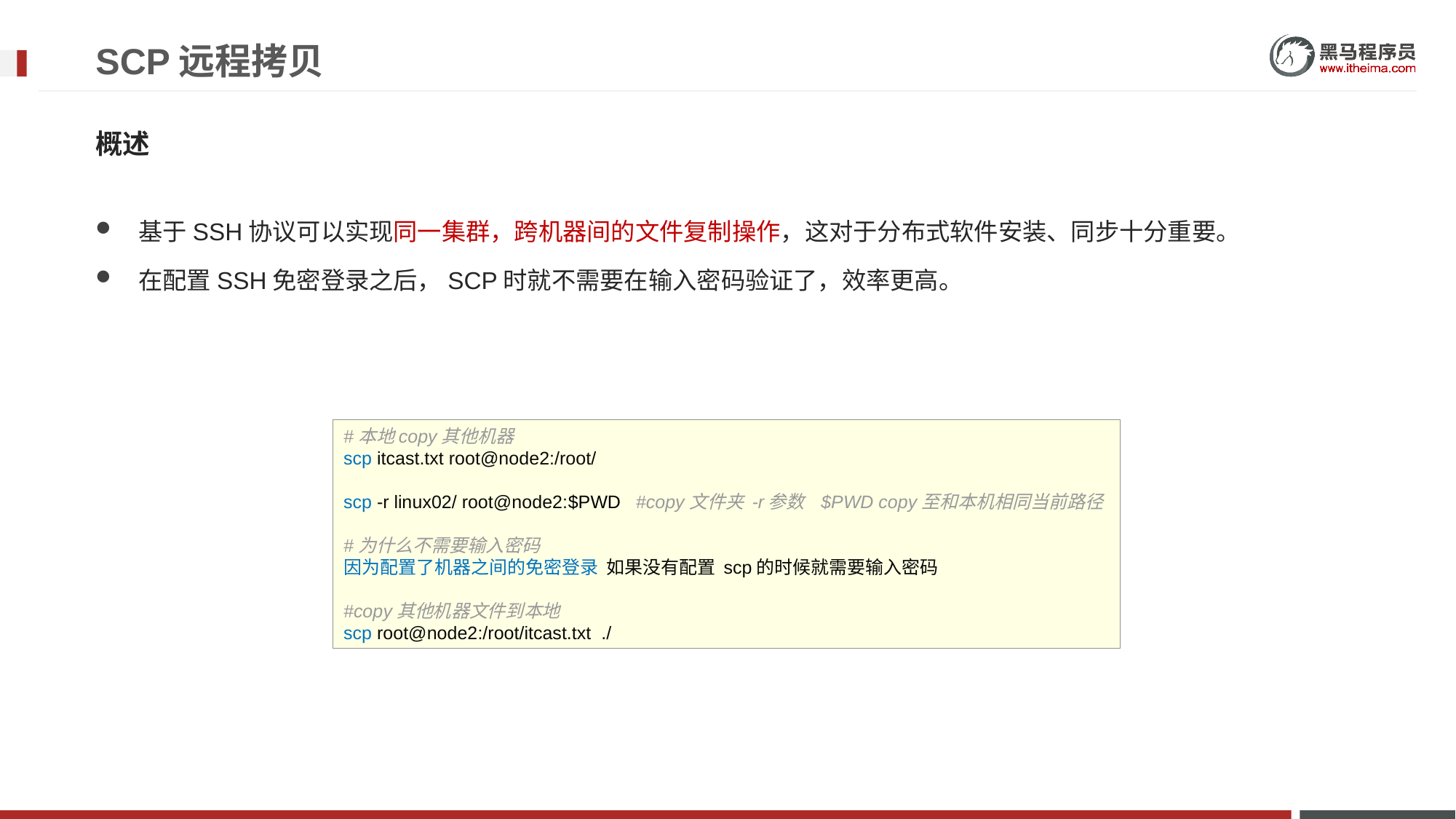

# SCP远程拷贝
概述
基于SSH协议可以实现同一集群，跨机器间的文件复制操作，这对于分布式软件安装、同步十分重要。
在配置SSH免密登录之后，SCP时就不需要在输入密码验证了，效率更高。
#本地copy其他机器
scp itcast.txt root@node2:/root/
scp -r linux02/ root@node2:$PWD   #copy文件夹 -r参数   $PWD copy至和本机相同当前路径
#为什么不需要输入密码
因为配置了机器之间的免密登录  如果没有配置 scp的时候就需要输入密码
#copy其他机器文件到本地
scp root@node2:/root/itcast.txt  ./